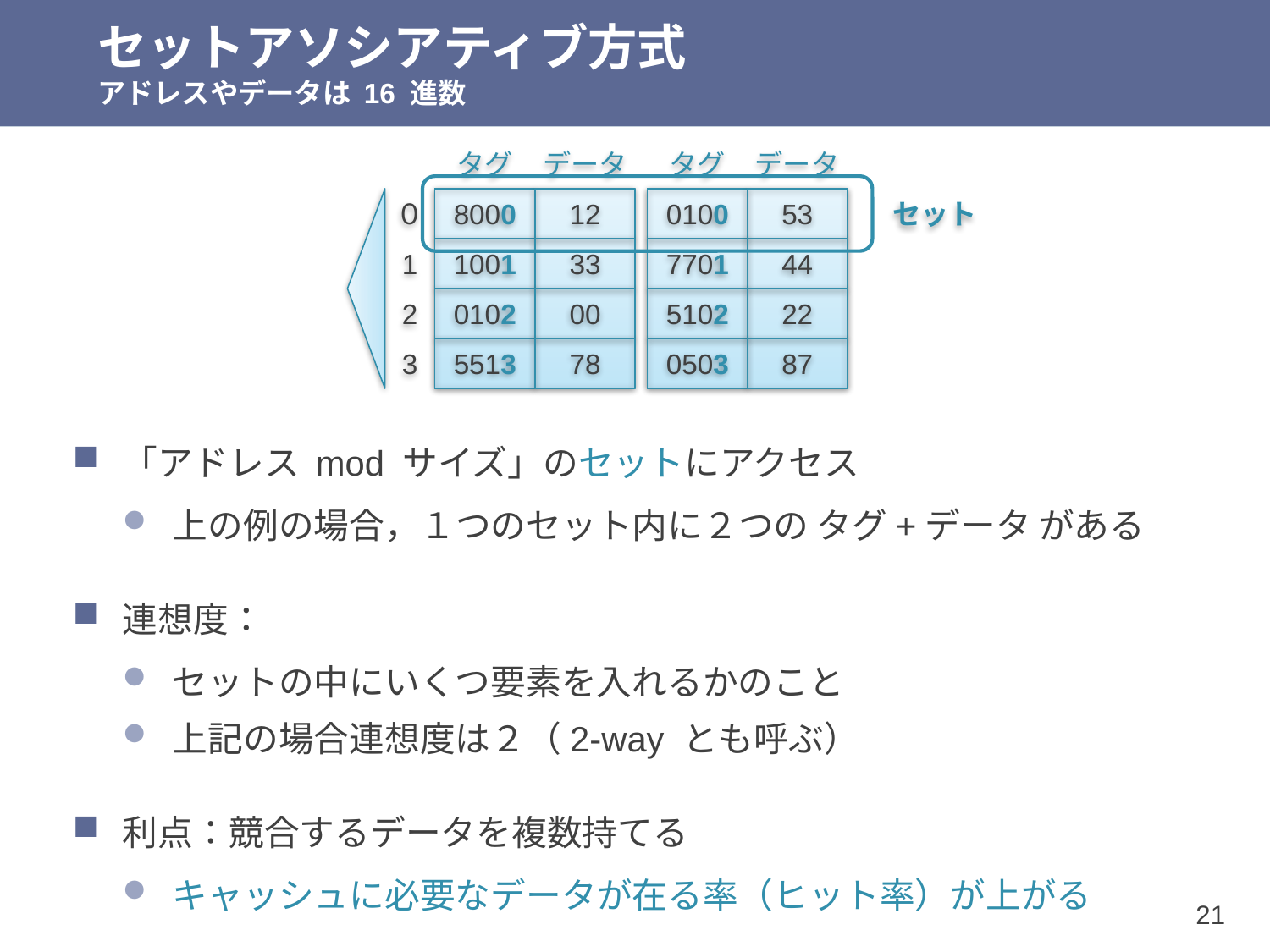

# セットアソシアティブ方式 アドレスやデータは 16 進数
タグ
データ
タグ
データ

０

8000
12

0100
53
セット
1
1001
33
7701
44

2
0102
00
5102
22
3
5513
78
0503
87
「アドレス mod サイズ」のセットにアクセス
上の例の場合，１つのセット内に２つの タグ+データ がある
連想度：
セットの中にいくつ要素を入れるかのこと
上記の場合連想度は２（2-way とも呼ぶ）
利点：競合するデータを複数持てる
キャッシュに必要なデータが在る率（ヒット率）が上がる